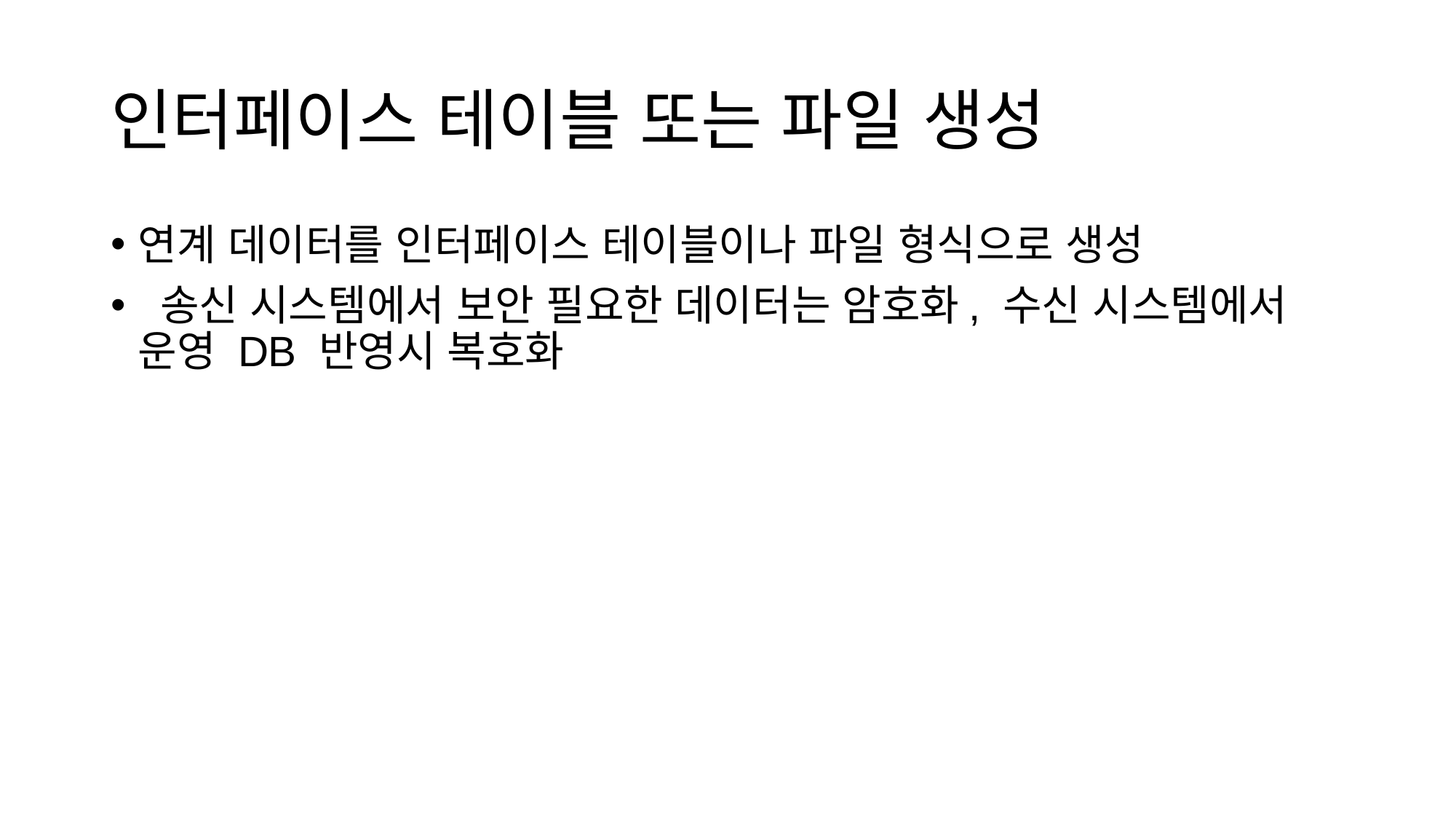

# 인터페이스 테이블 또는 파일 생성
연계 데이터를 인터페이스 테이블이나 파일 형식으로 생성
 송신 시스템에서 보안 필요한 데이터는 암호화, 수신 시스템에서 운영 DB 반영시 복호화